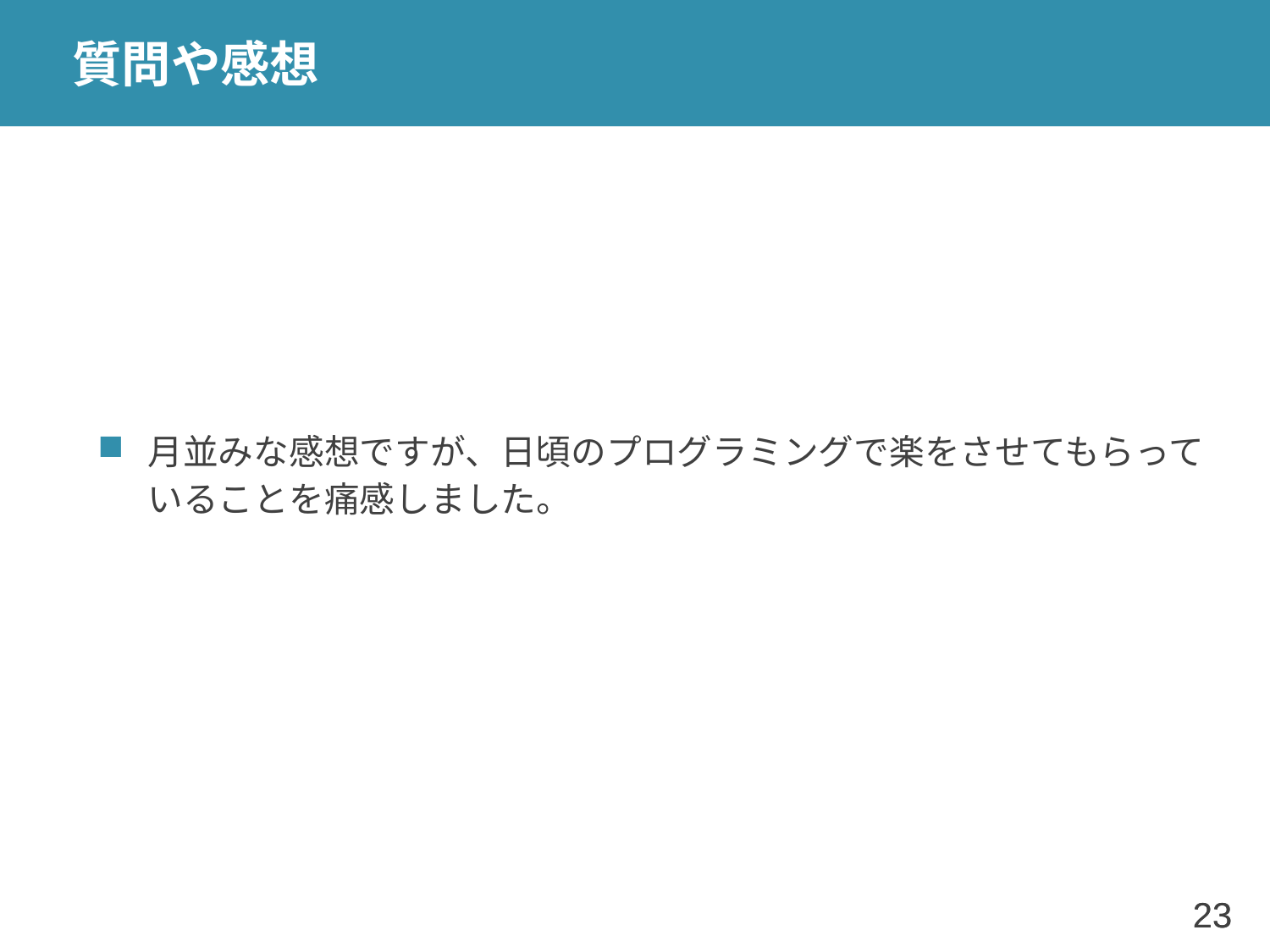

# 質問や感想
月並みな感想ですが、日頃のプログラミングで楽をさせてもらっていることを痛感しました。